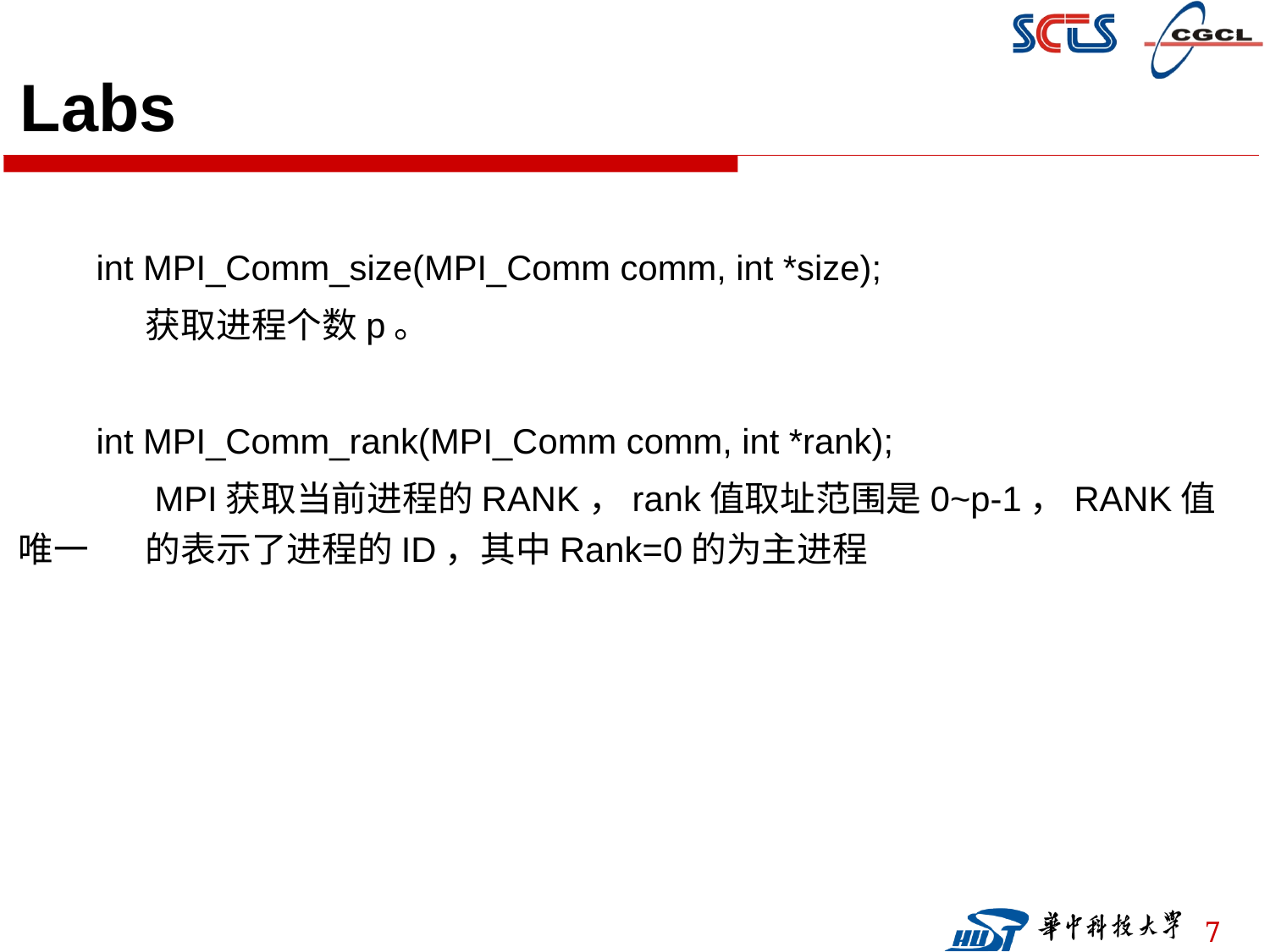

# Labs

        int MPI_Comm_size(MPI_Comm comm, int *size);
	获取进程个数p。

        int MPI_Comm_rank(MPI_Comm comm, int *rank);
              MPI获取当前进程的RANK，rank值取址范围是0~p-1，RANK值唯一	的表示了进程的ID，其中Rank=0的为主进程